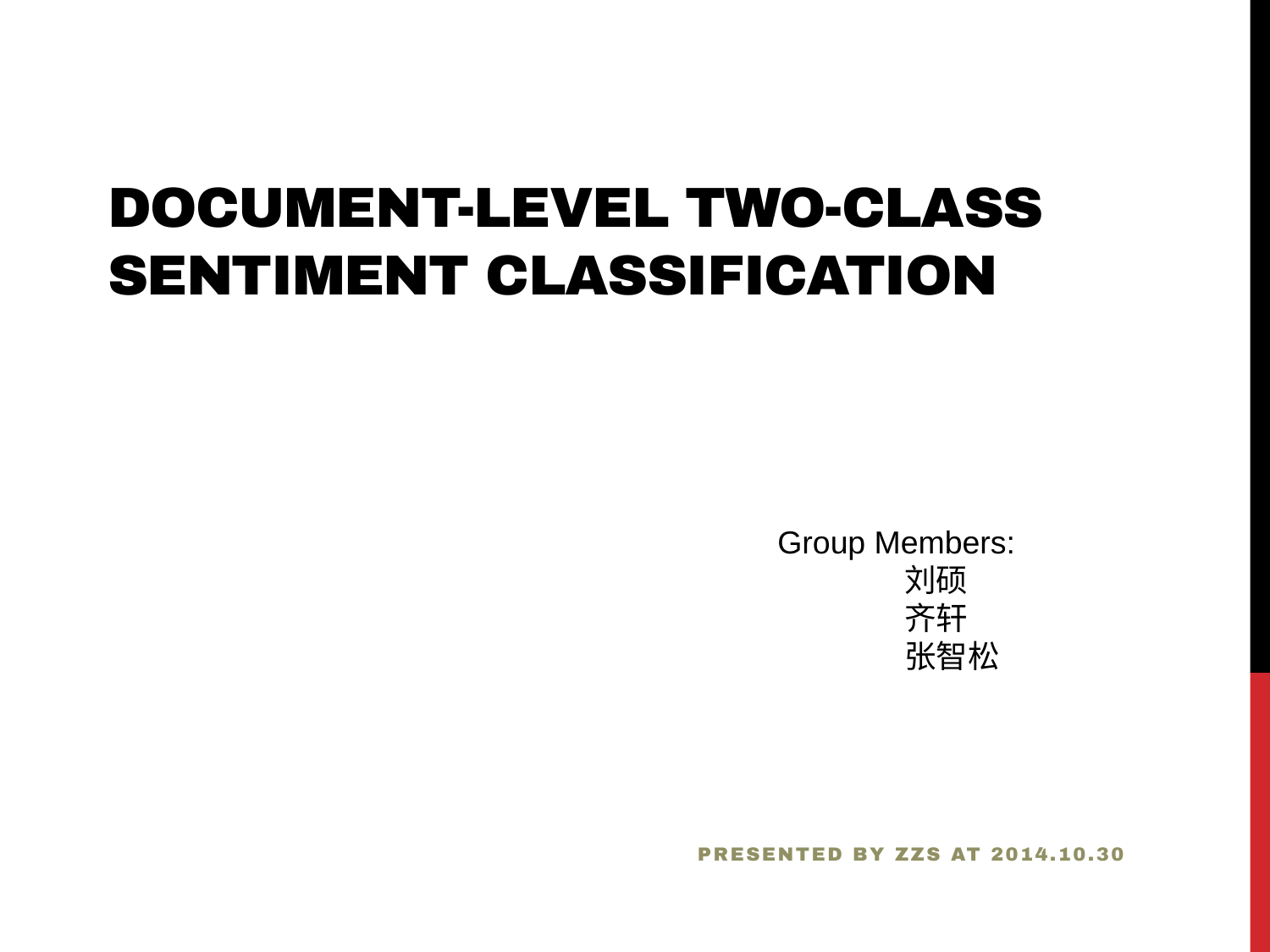

# document-level two-class sentiment classification
Group Members:
	刘硕
	齐轩
	张智松
Presented by zzs at 2014.10.30